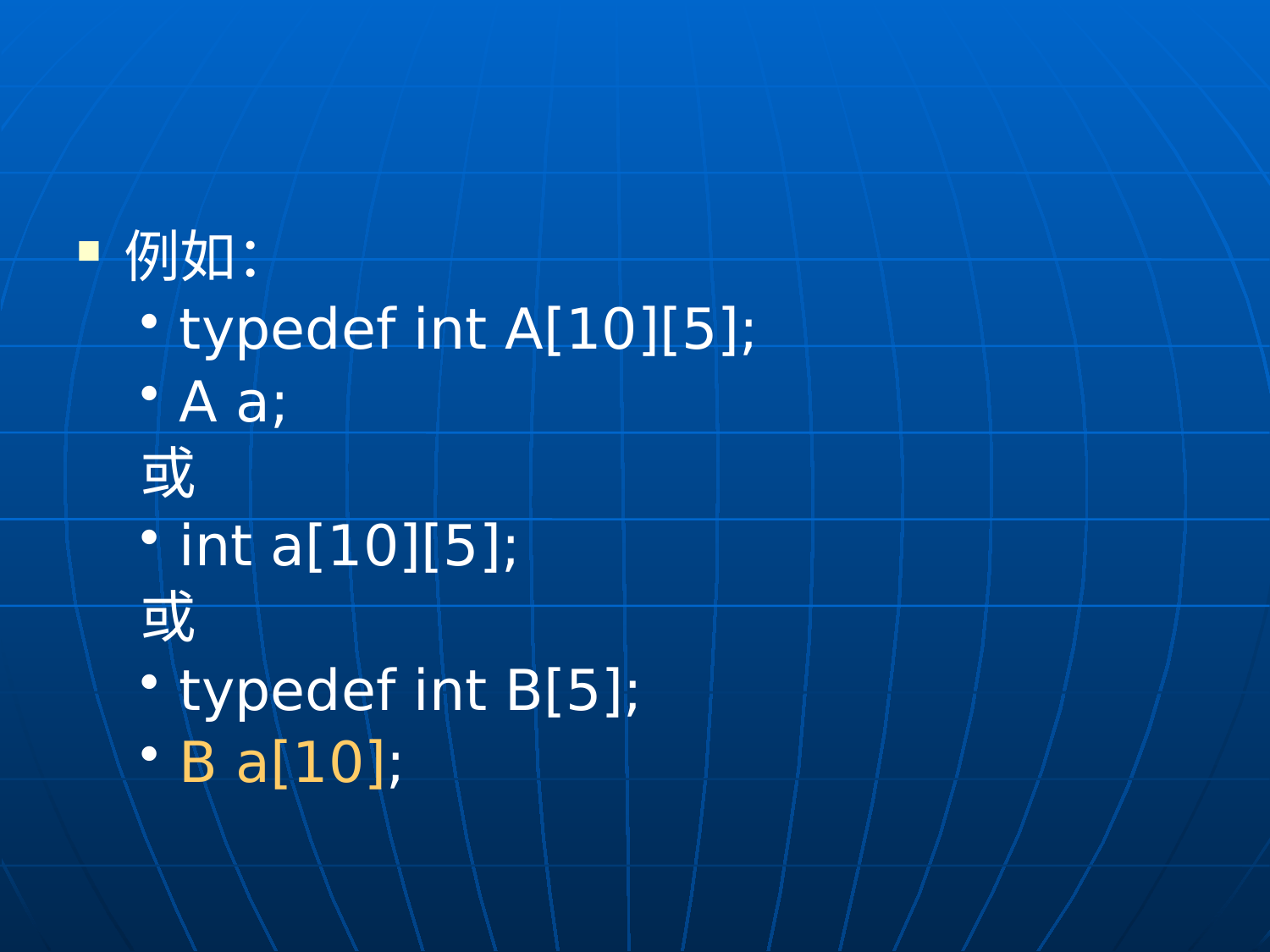

#
例如：
typedef int A[10][5];
A a;
或
int a[10][5];
或
typedef int B[5];
B a[10];